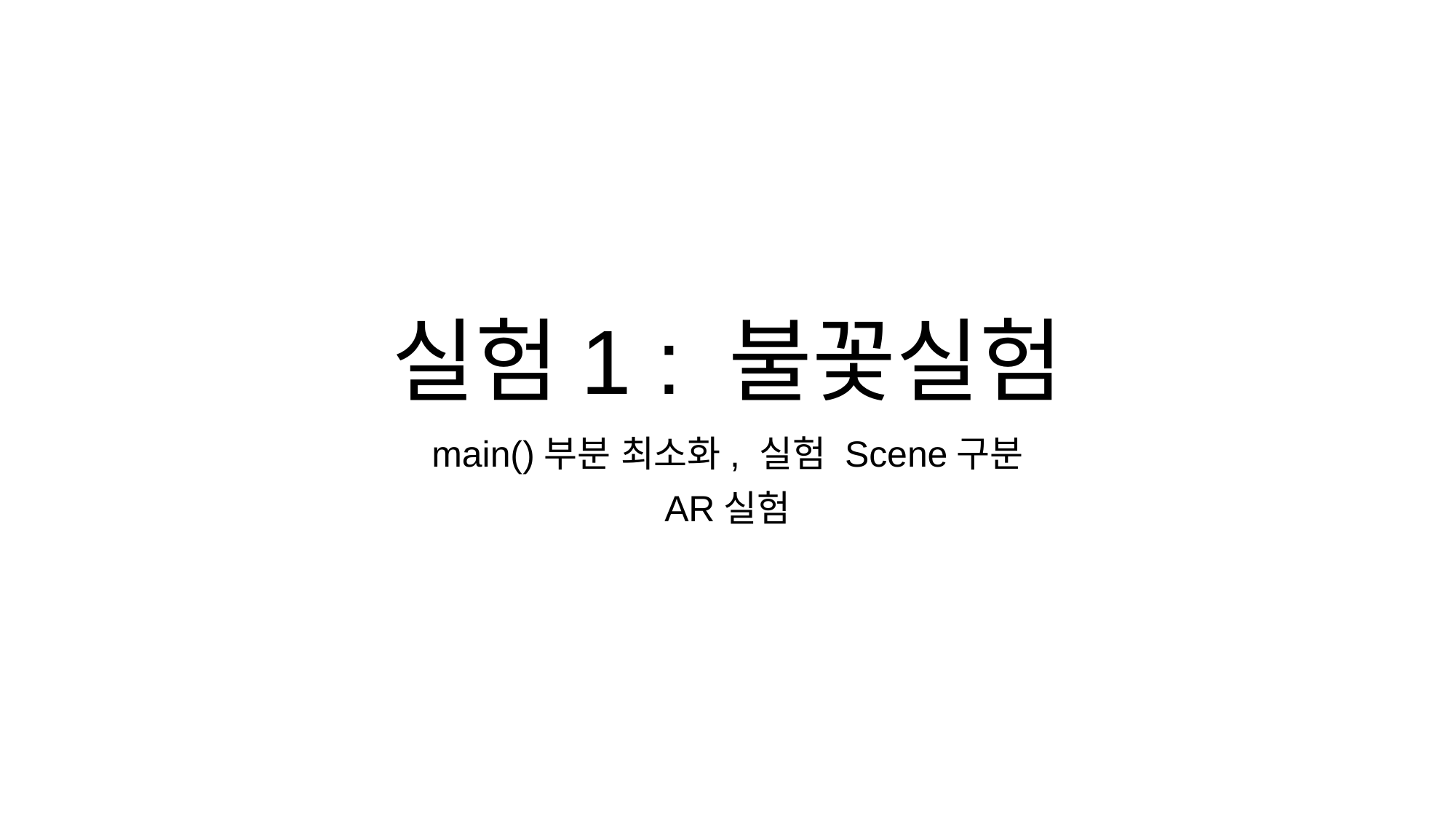

# 실험1 : 불꽃실험
main()부분 최소화, 실험 Scene구분
AR실험